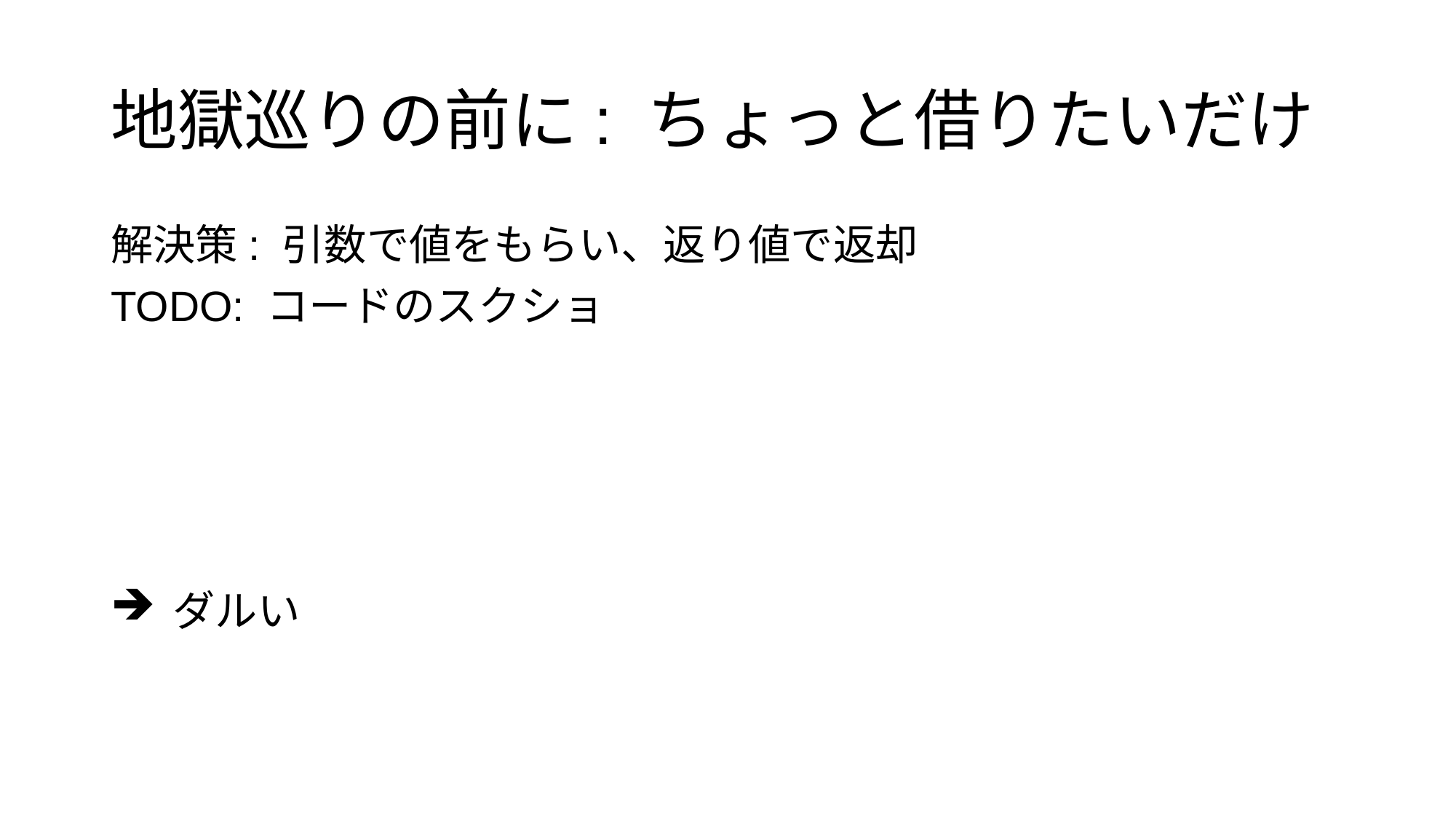

# 地獄巡りの前に: ちょっと借りたいだけ
解決策: 引数で値をもらい、返り値で返却
TODO: コードのスクショ

 ダルい